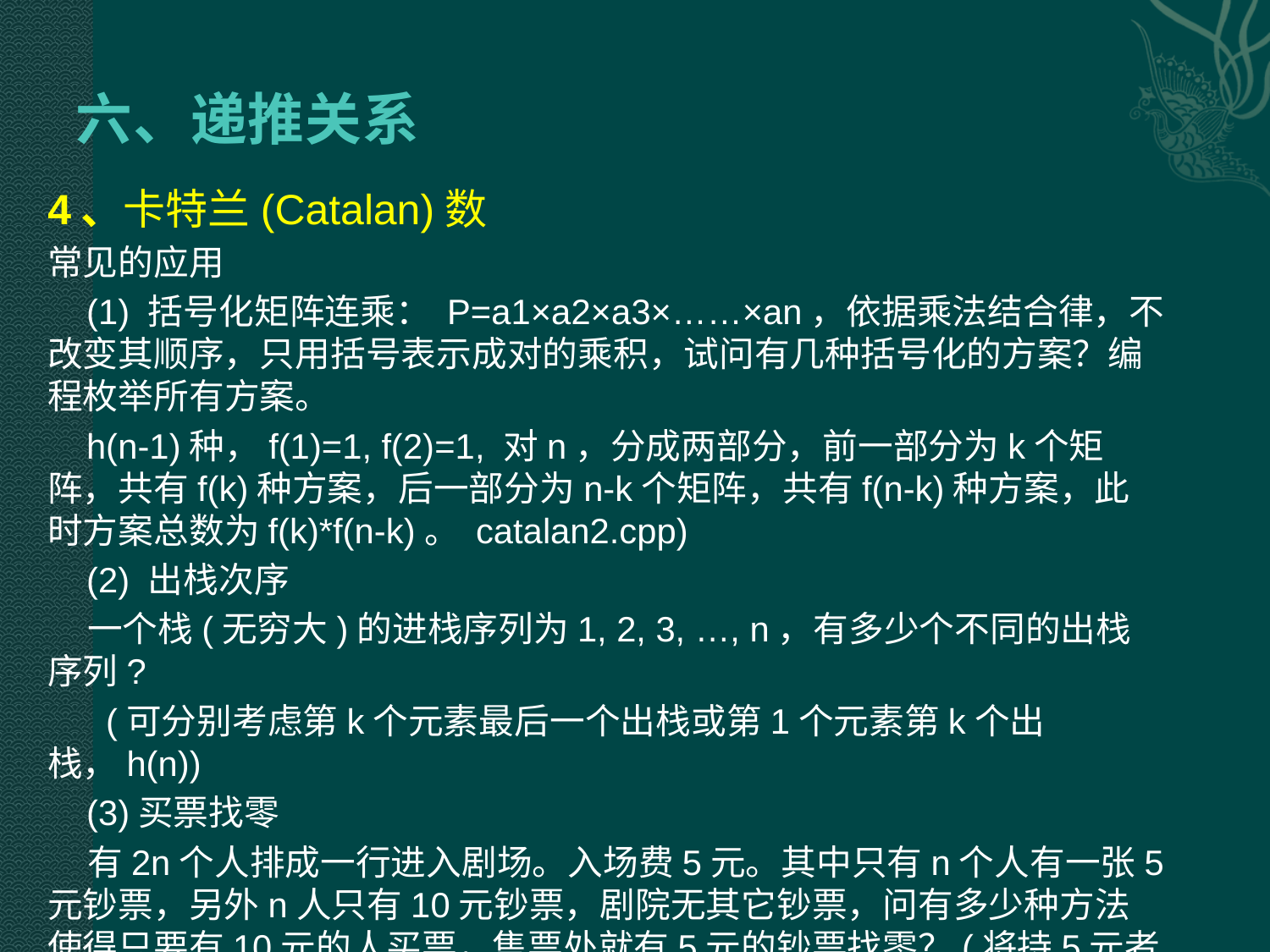

# 六、递推关系
4、卡特兰(Catalan)数
常见的应用
    (1) 括号化矩阵连乘： P=a1×a2×a3×……×an，依据乘法结合律，不改变其顺序，只用括号表示成对的乘积，试问有几种括号化的方案？编程枚举所有方案。
    h(n-1)种，f(1)=1, f(2)=1, 对n，分成两部分，前一部分为k个矩阵，共有f(k)种方案，后一部分为n-k个矩阵，共有f(n-k)种方案，此时方案总数为f(k)*f(n-k)。 catalan2.cpp)
    (2) 出栈次序
    一个栈(无穷大)的进栈序列为1, 2, 3, …, n，有多少个不同的出栈序列?
      (可分别考虑第k个元素最后一个出栈或第1个元素第k个出栈，h(n))
    (3)买票找零
    有2n个人排成一行进入剧场。入场费5元。其中只有n个人有一张5元钞票，另外n人只有10元钞票，剧院无其它钞票，问有多少种方法使得只要有10元的人买票，售票处就有5元的钞票找零？(将持5元者到达视作将5元入栈，持10元者到达视作使栈中某5元出栈)